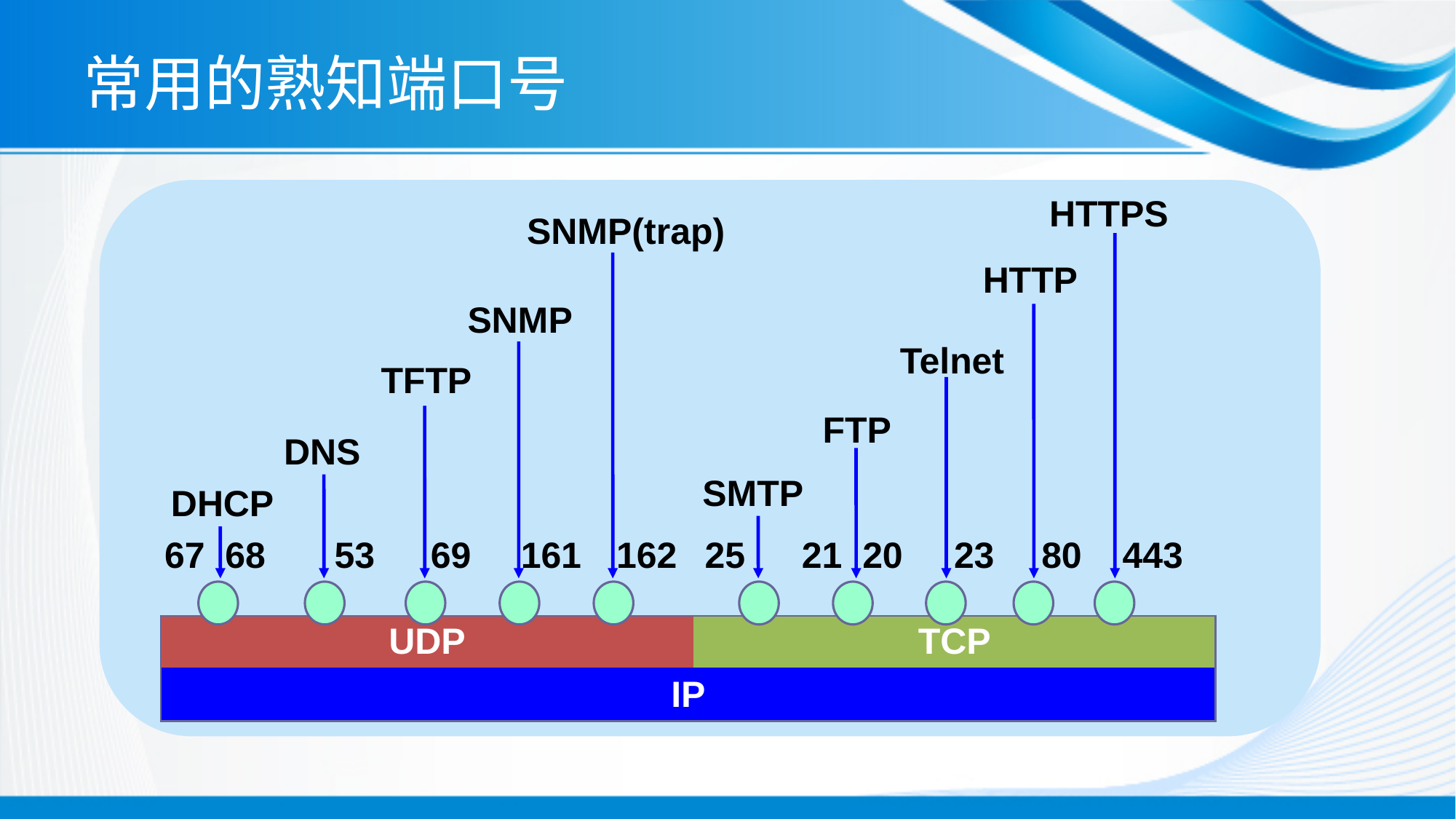

# 常用的熟知端口号

HTTPS
SNMP(trap)

HTTP

SNMP

Telnet

TFTP

FTP

DNS

SMTP

DHCP

53
69
161
25
23
80
443

67  68
162
21  20
| UDP | TCP |
| --- | --- |
| IP |  |